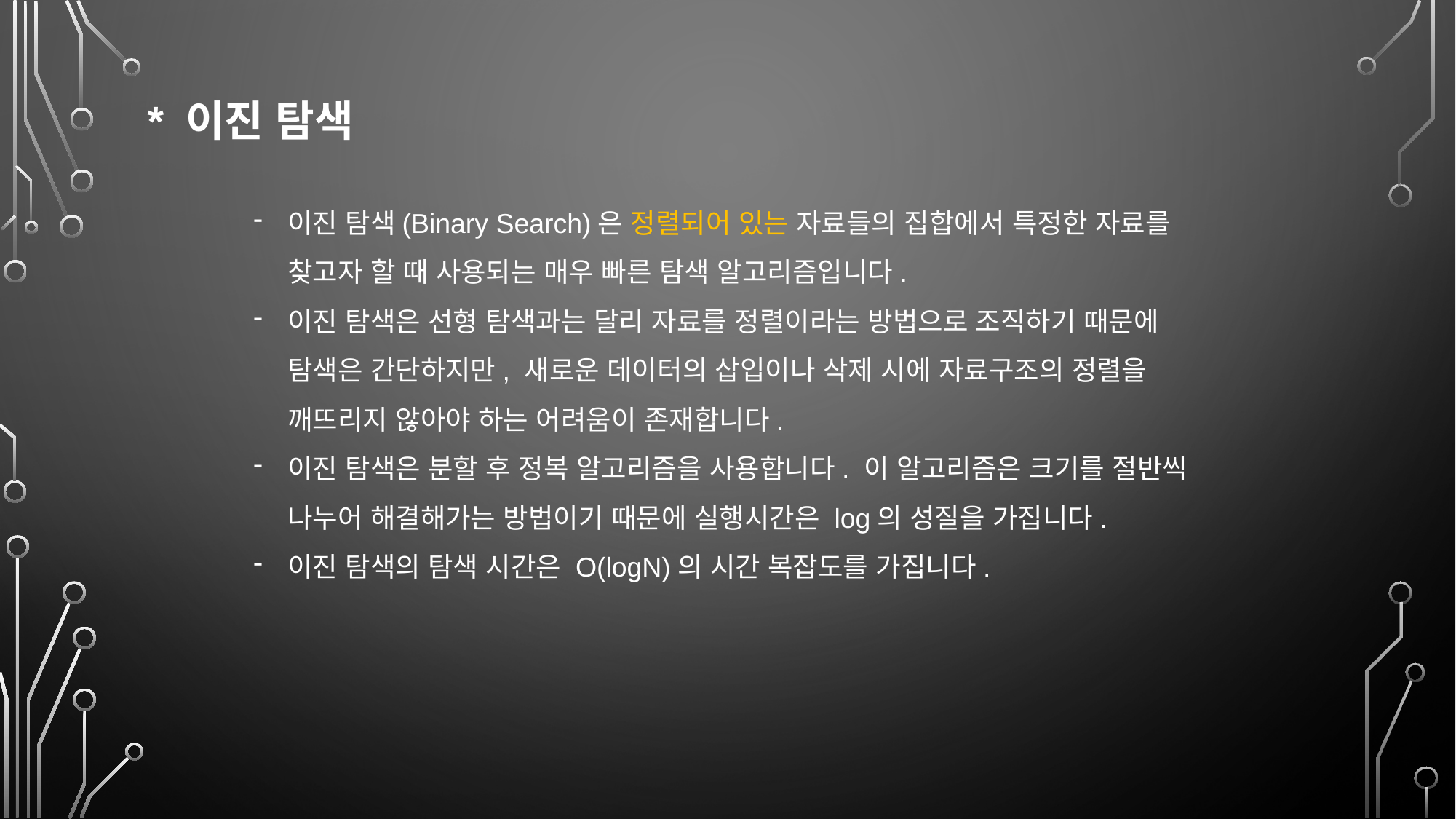

* 이진 탐색
이진 탐색(Binary Search)은 정렬되어 있는 자료들의 집합에서 특정한 자료를
찾고자 할 때 사용되는 매우 빠른 탐색 알고리즘입니다.
이진 탐색은 선형 탐색과는 달리 자료를 정렬이라는 방법으로 조직하기 때문에
탐색은 간단하지만, 새로운 데이터의 삽입이나 삭제 시에 자료구조의 정렬을
깨뜨리지 않아야 하는 어려움이 존재합니다.
이진 탐색은 분할 후 정복 알고리즘을 사용합니다. 이 알고리즘은 크기를 절반씩
나누어 해결해가는 방법이기 때문에 실행시간은 log의 성질을 가집니다.
이진 탐색의 탐색 시간은 O(logN)의 시간 복잡도를 가집니다.